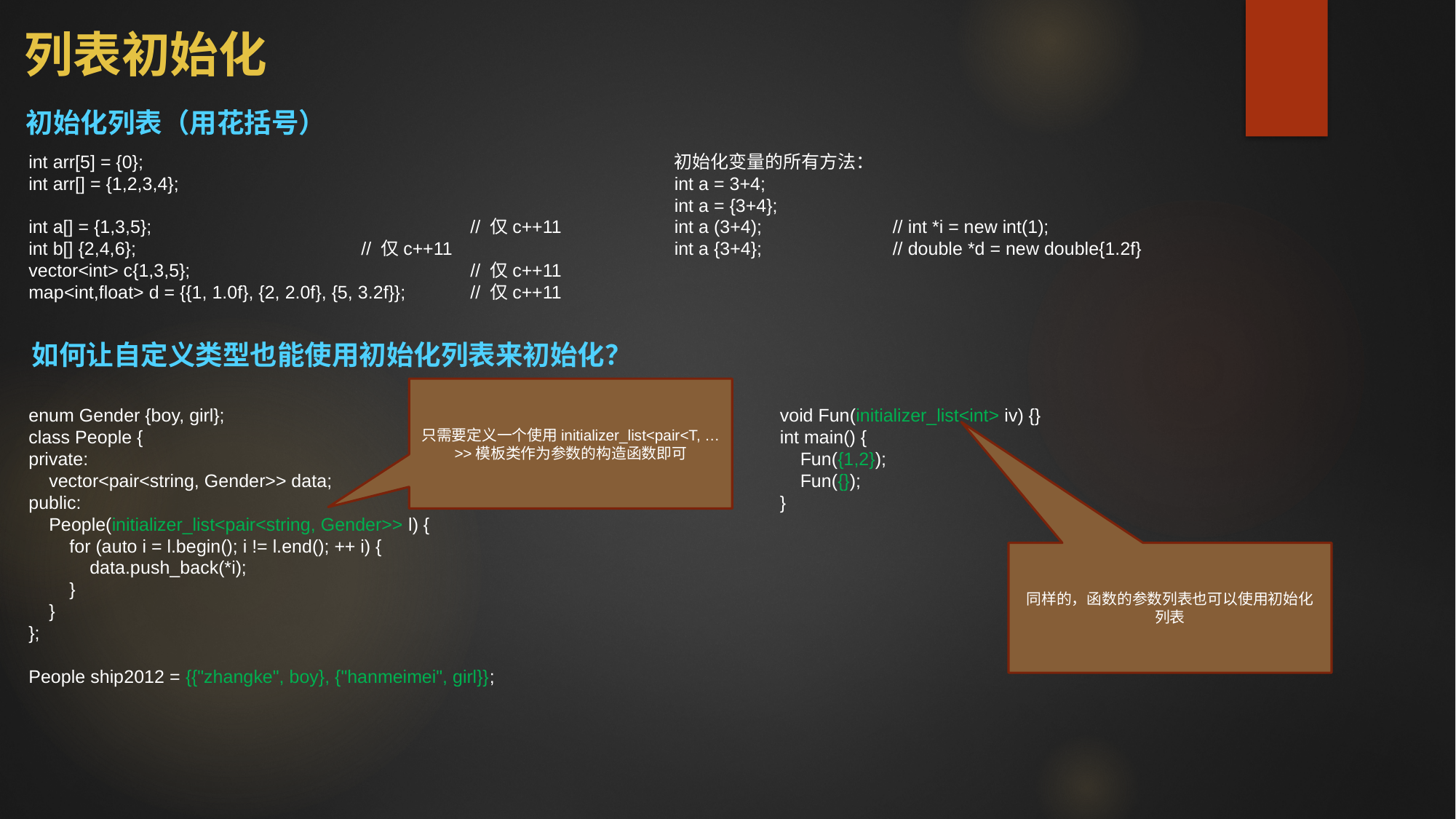

# 列表初始化
初始化列表（用花括号）
int arr[5] = {0};
int arr[] = {1,2,3,4};

int a[] = {1,3,5};			 // 仅c++11
int b[] {2,4,6};			 // 仅c++11
vector<int> c{1,3,5};			 // 仅c++11
map<int,float> d = {{1, 1.0f}, {2, 2.0f}, {5, 3.2f}};	 // 仅c++11
初始化变量的所有方法：
int a = 3+4;
int a = {3+4};
int a (3+4);		// int *i = new int(1);
int a {3+4};		// double *d = new double{1.2f}
如何让自定义类型也能使用初始化列表来初始化？
只需要定义一个使用initializer_list<pair<T, …>>模板类作为参数的构造函数即可
enum Gender {boy, girl};
class People {
private:
    vector<pair<string, Gender>> data;
public:
    People(initializer_list<pair<string, Gender>> l) {
        for (auto i = l.begin(); i != l.end(); ++ i) {
            data.push_back(*i);
        }
    }
};

People ship2012 = {{"zhangke", boy}, {"hanmeimei", girl}};
void Fun(initializer_list<int> iv) {}
int main() {
    Fun({1,2});
    Fun({});
}
同样的，函数的参数列表也可以使用初始化列表